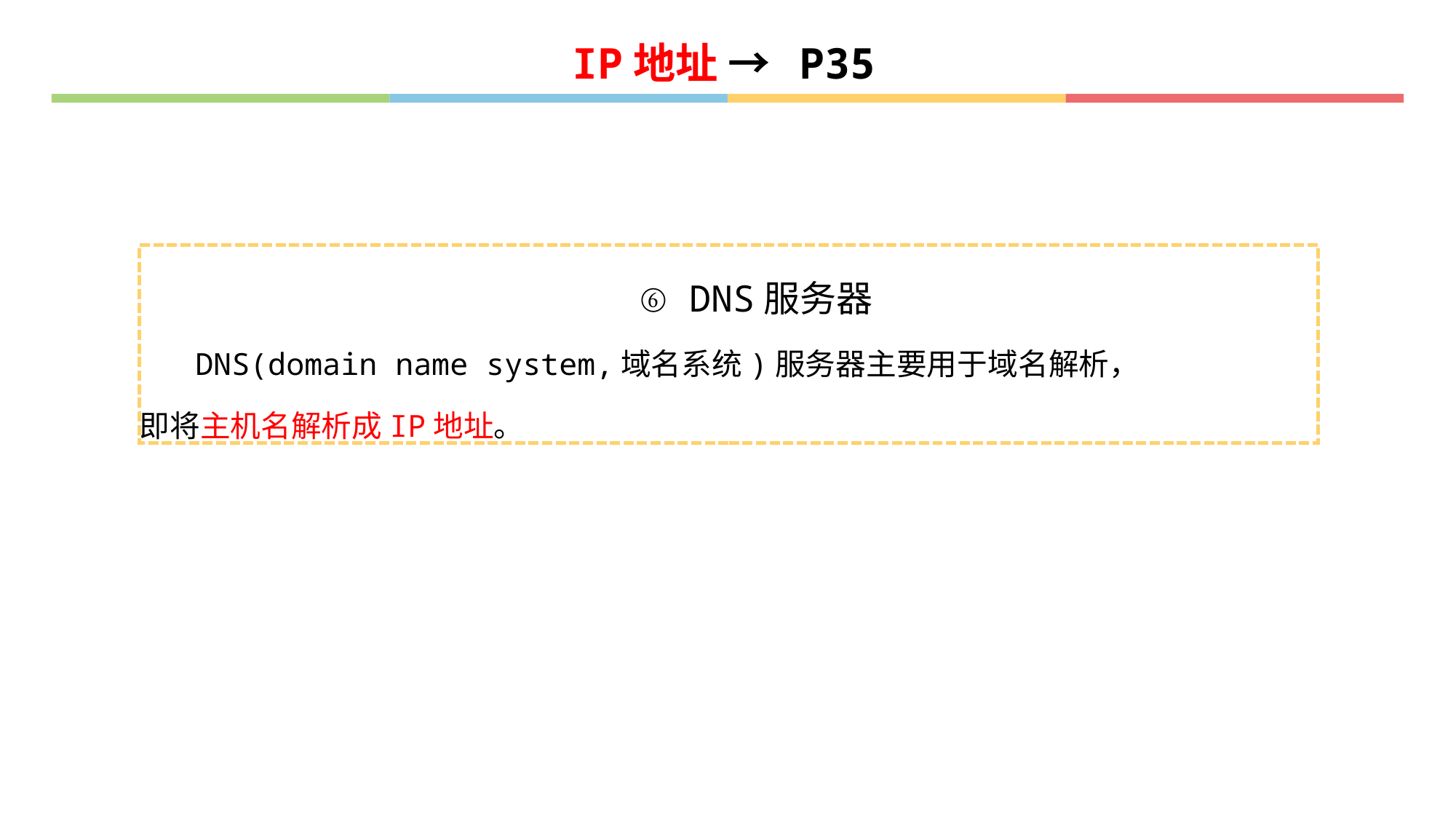

IP地址 →  P35
⑥ DNS服务器
DNS(domain name system,域名系统)服务器主要用于域名解析，
即将主机名解析成IP地址。